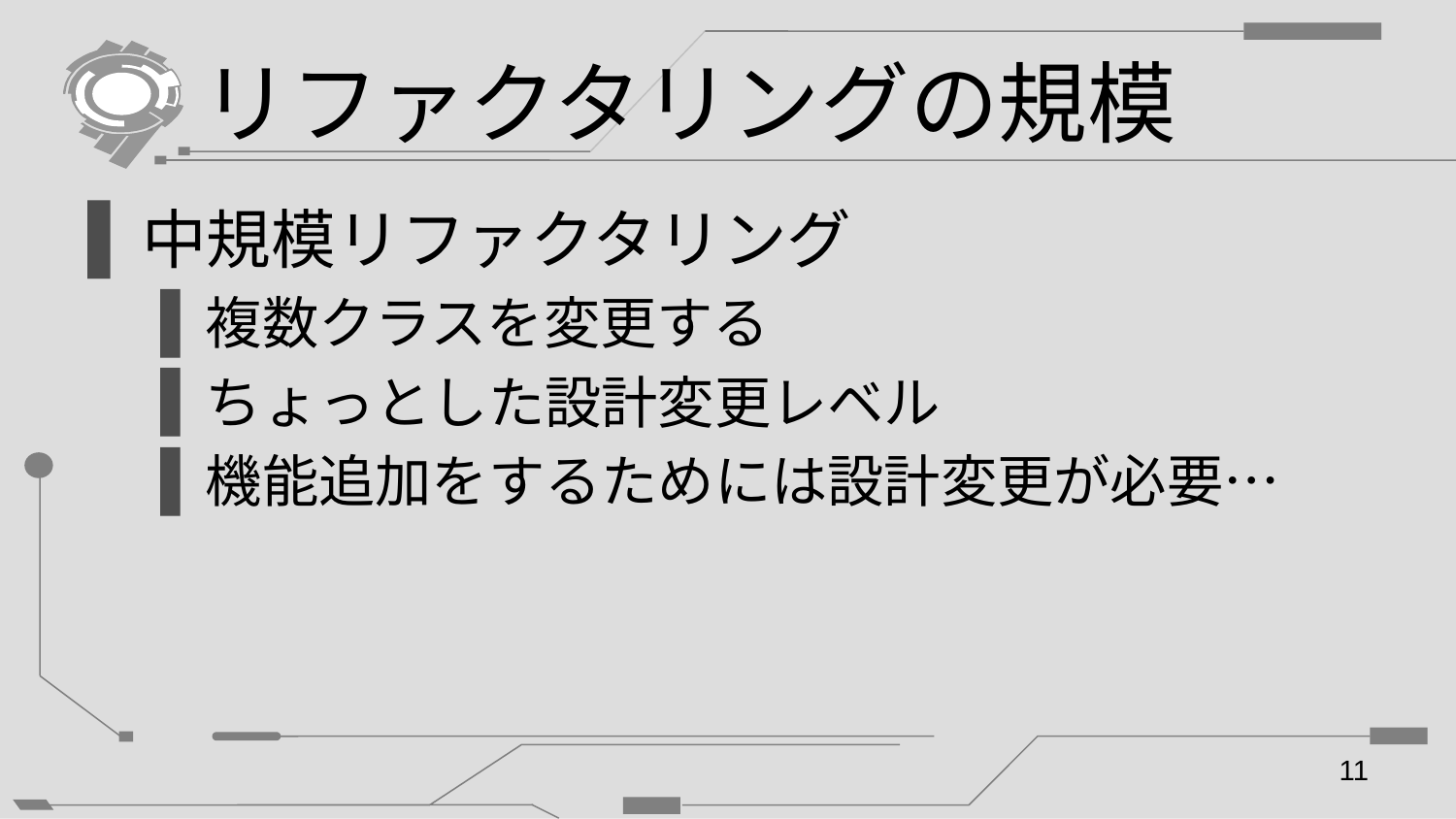

# リファクタリングの規模
中規模リファクタリング
複数クラスを変更する
ちょっとした設計変更レベル
機能追加をするためには設計変更が必要…
11